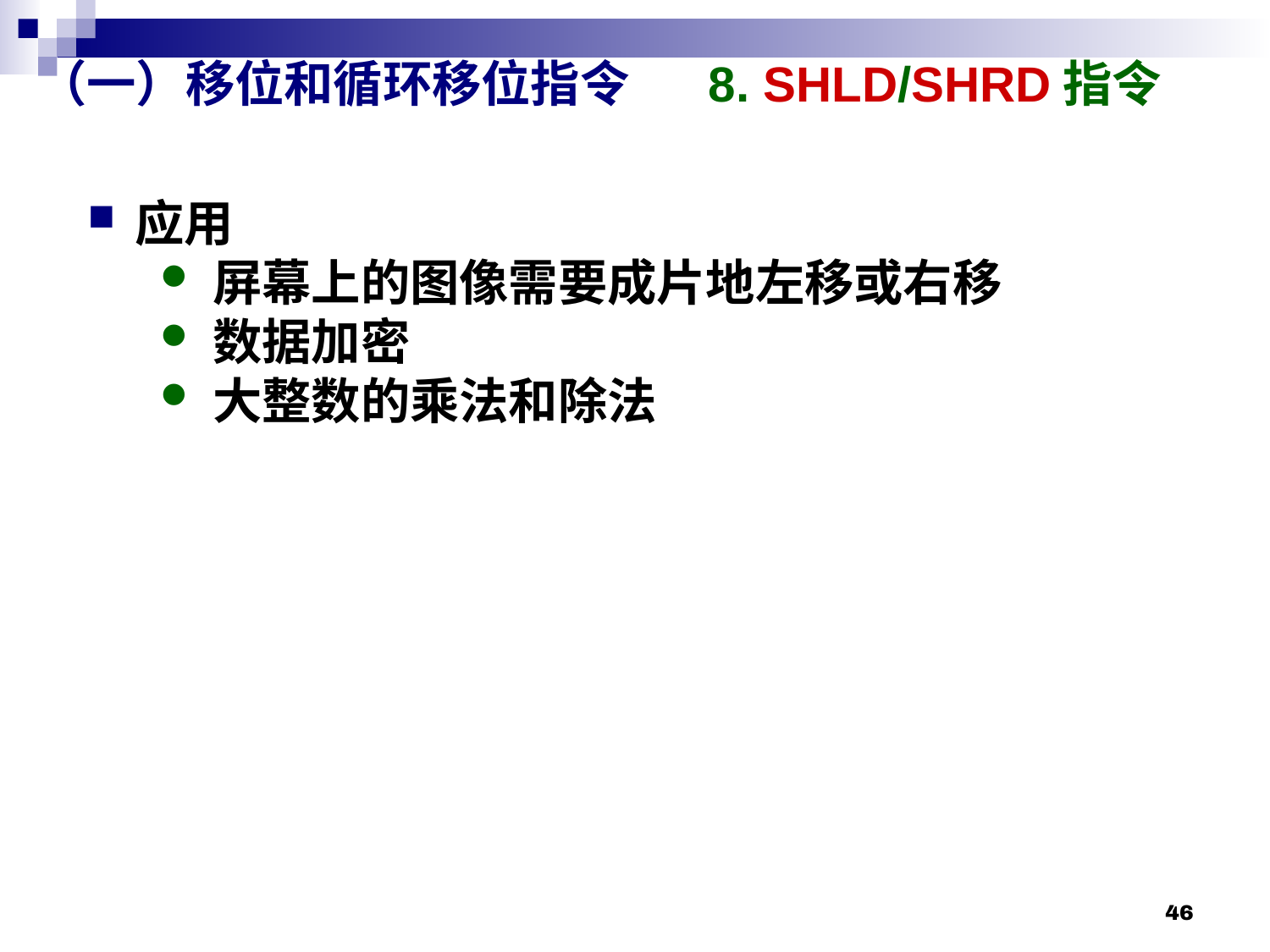

# （一）移位和循环移位指令      8. SHLD/SHRD指令
应用
屏幕上的图像需要成片地左移或右移
数据加密
大整数的乘法和除法
46